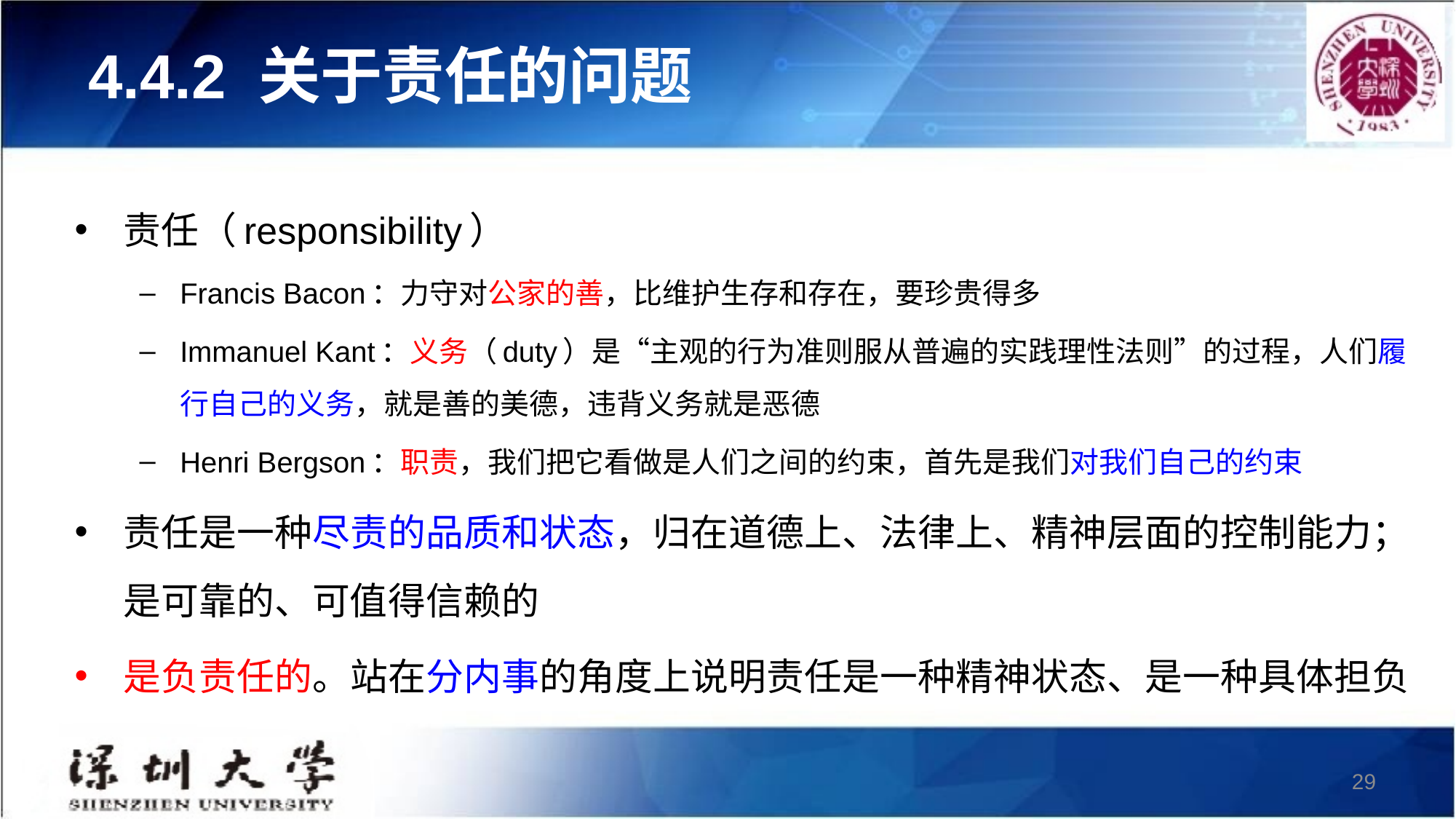

# 4.4.2 关于责任的问题
责任（responsibility）
Francis Bacon：力守对公家的善，比维护生存和存在，要珍贵得多
Immanuel Kant：义务（duty）是“主观的行为准则服从普遍的实践理性法则”的过程，人们履行自己的义务，就是善的美德，违背义务就是恶德
Henri Bergson：职责，我们把它看做是人们之间的约束，首先是我们对我们自己的约束
责任是一种尽责的品质和状态，归在道德上、法律上、精神层面的控制能力；是可靠的、可值得信赖的
是负责任的。站在分内事的角度上说明责任是一种精神状态、是一种具体担负

29